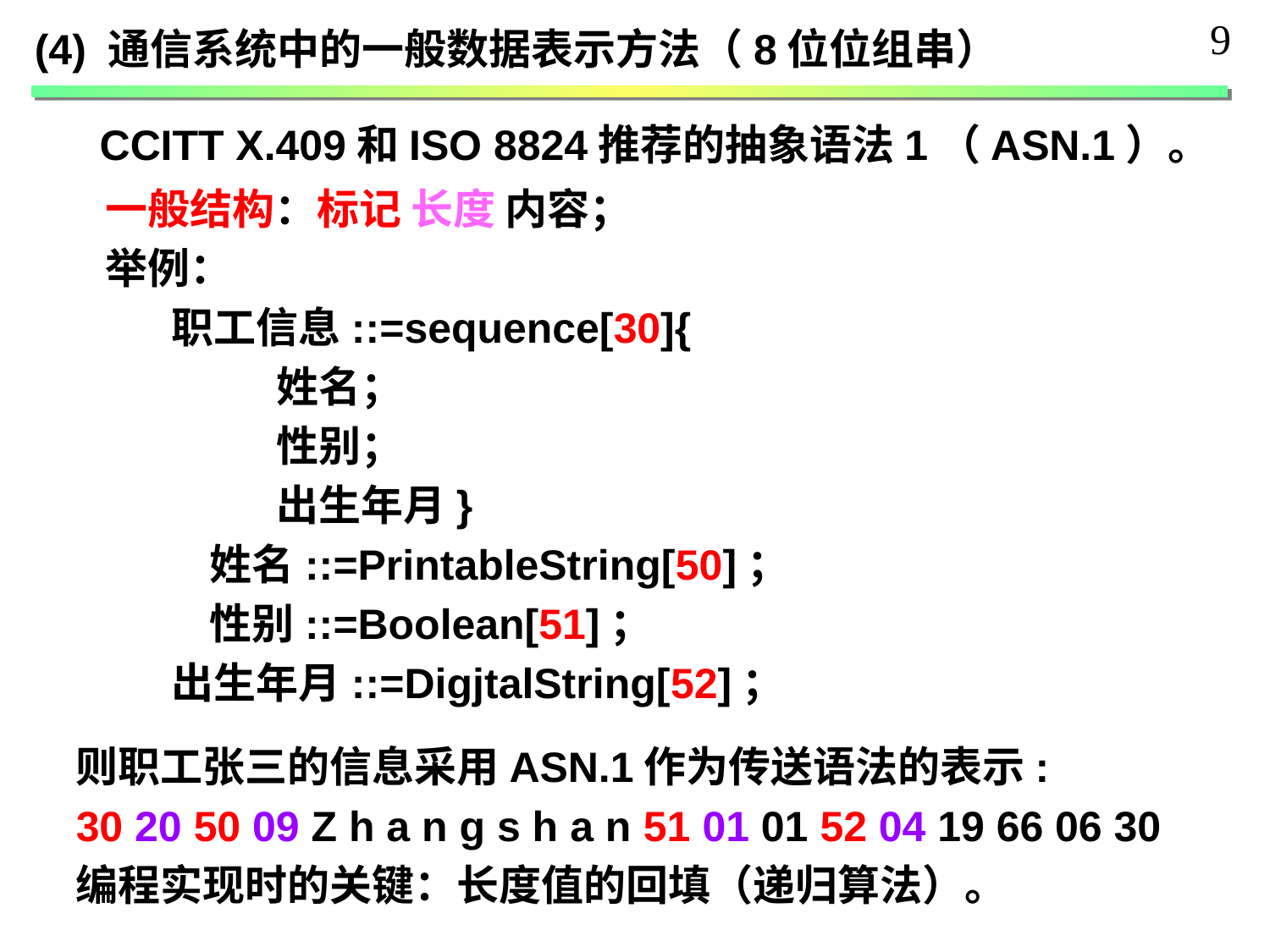

9
(4) 通信系统中的一般数据表示方法（8位位组串）

  CCITT X.409和ISO 8824推荐的抽象语法1（ASN.1）。
  一般结构：标记 长度 内容；
  举例：
         职工信息::=sequence[30]{
                    姓名；
                    性别；
                    出生年月}
             姓名::=PrintableString[50]；
             性别::=Boolean[51]；
         出生年月::=DigjtalString[52]；

则职工张三的信息采用ASN.1作为传送语法的表示:
30 20 50 09 Z h a n g s h a n 51 01 01 52 04 19 66 06 30
编程实现时的关键：长度值的回填（递归算法）。